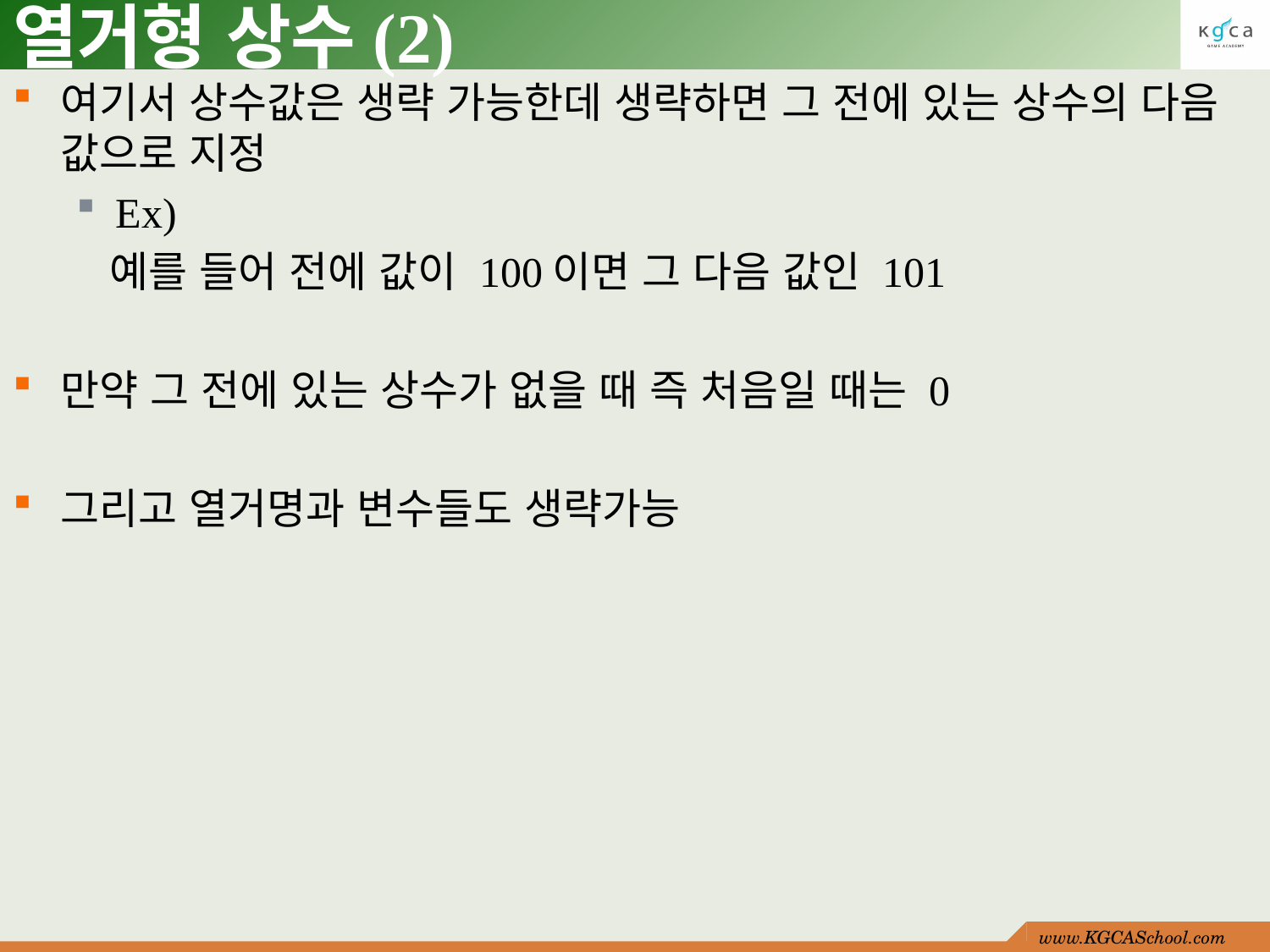

# 열거형 상수(2)
여기서 상수값은 생략 가능한데 생략하면 그 전에 있는 상수의 다음 값으로 지정
Ex)
  예를 들어 전에 값이 100이면 그 다음 값인 101

만약 그 전에 있는 상수가 없을 때 즉 처음일 때는 0

그리고 열거명과 변수들도 생략가능